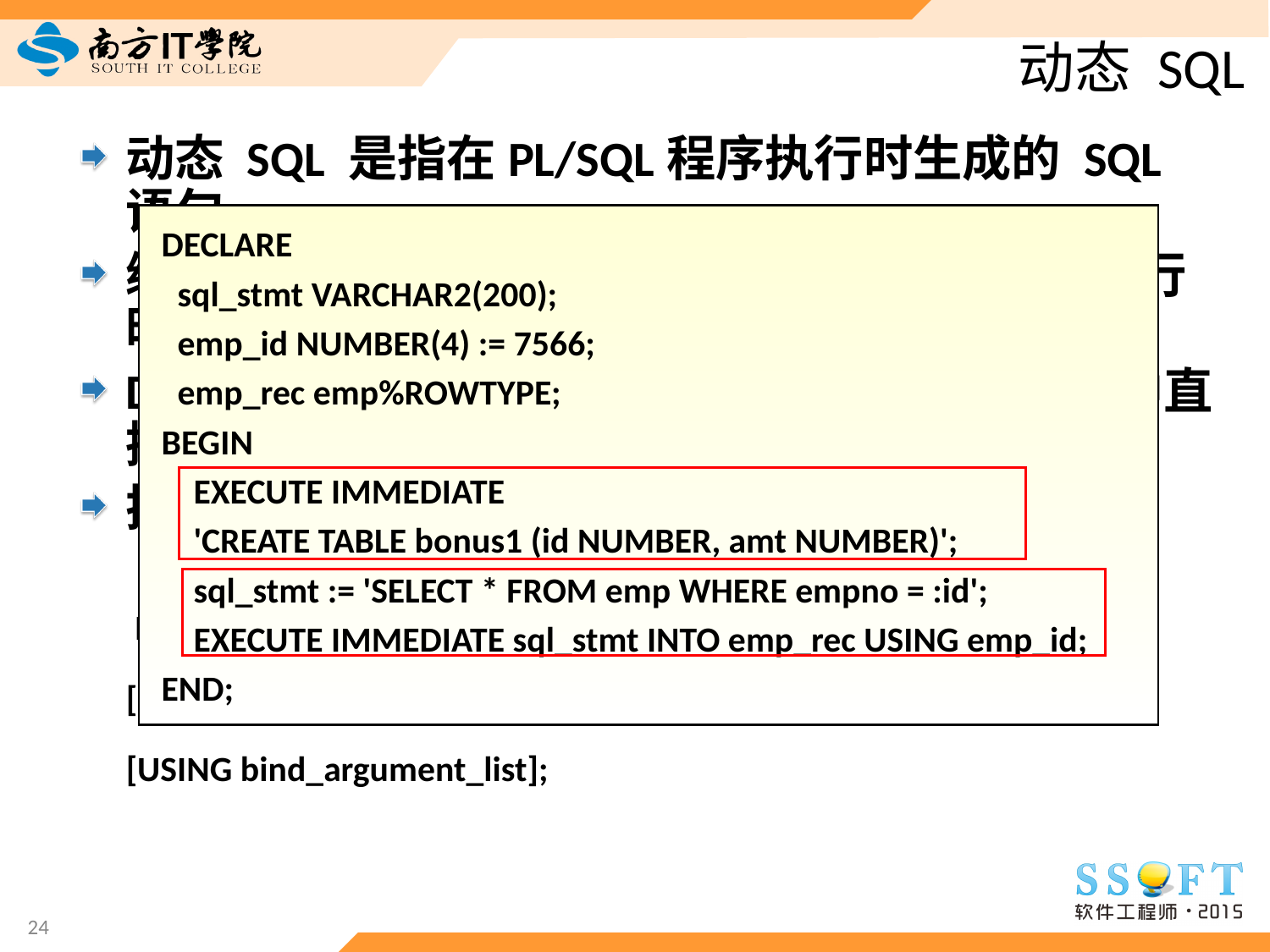

# 动态 SQL
动态 SQL 是指在PL/SQL程序执行时生成的 SQL 语句
编译程序对动态 SQL 不做处理，而是在程序运行时动态构造语句、对语句进行语法分析并执行
DDL 语句命令和会话控制语句不能在 PL/SQL 中直接使用，但是可以通过动态 SQL 来执行
执行动态 SQL 的语法：

   EXECUTE IMMEDIATE dynamic_sql_string
      [INTO  define_variable_list]
      [USING bind_argument_list];
DECLARE
  sql_stmt VARCHAR2(200);
  emp_id NUMBER(4) := 7566;
  emp_rec emp%ROWTYPE;
BEGIN
    EXECUTE IMMEDIATE
    'CREATE TABLE bonus1 (id NUMBER, amt NUMBER)';
    sql_stmt := 'SELECT * FROM emp WHERE empno = :id';
    EXECUTE IMMEDIATE sql_stmt INTO emp_rec USING emp_id;
END;

24